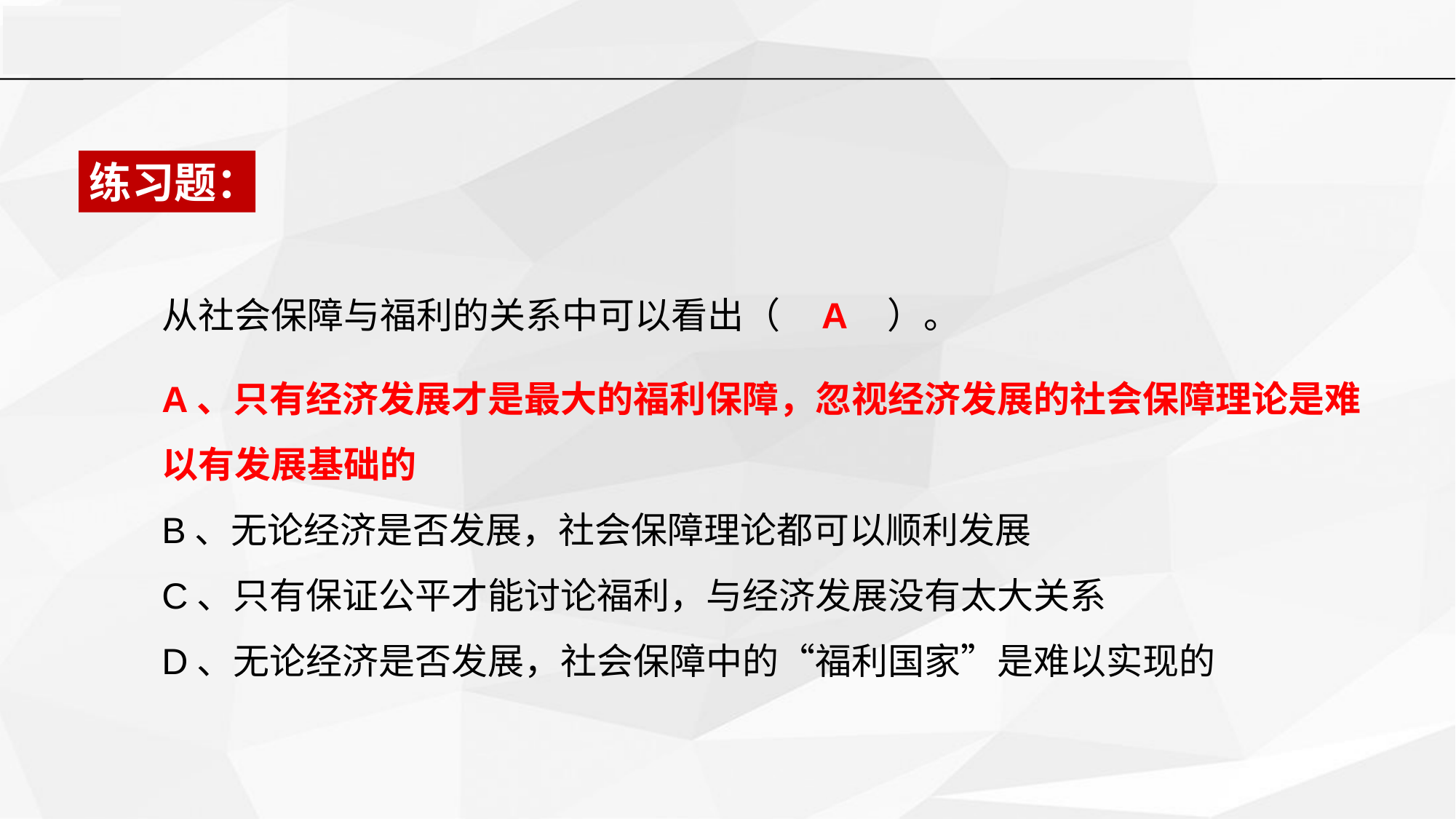

练习题：
从社会保障与福利的关系中可以看出（    A   ）。
A、只有经济发展才是最大的福利保障，忽视经济发展的社会保障理论是难以有发展基础的
B、无论经济是否发展，社会保障理论都可以顺利发展
C、只有保证公平才能讨论福利，与经济发展没有太大关系
D、无论经济是否发展，社会保障中的“福利国家”是难以实现的